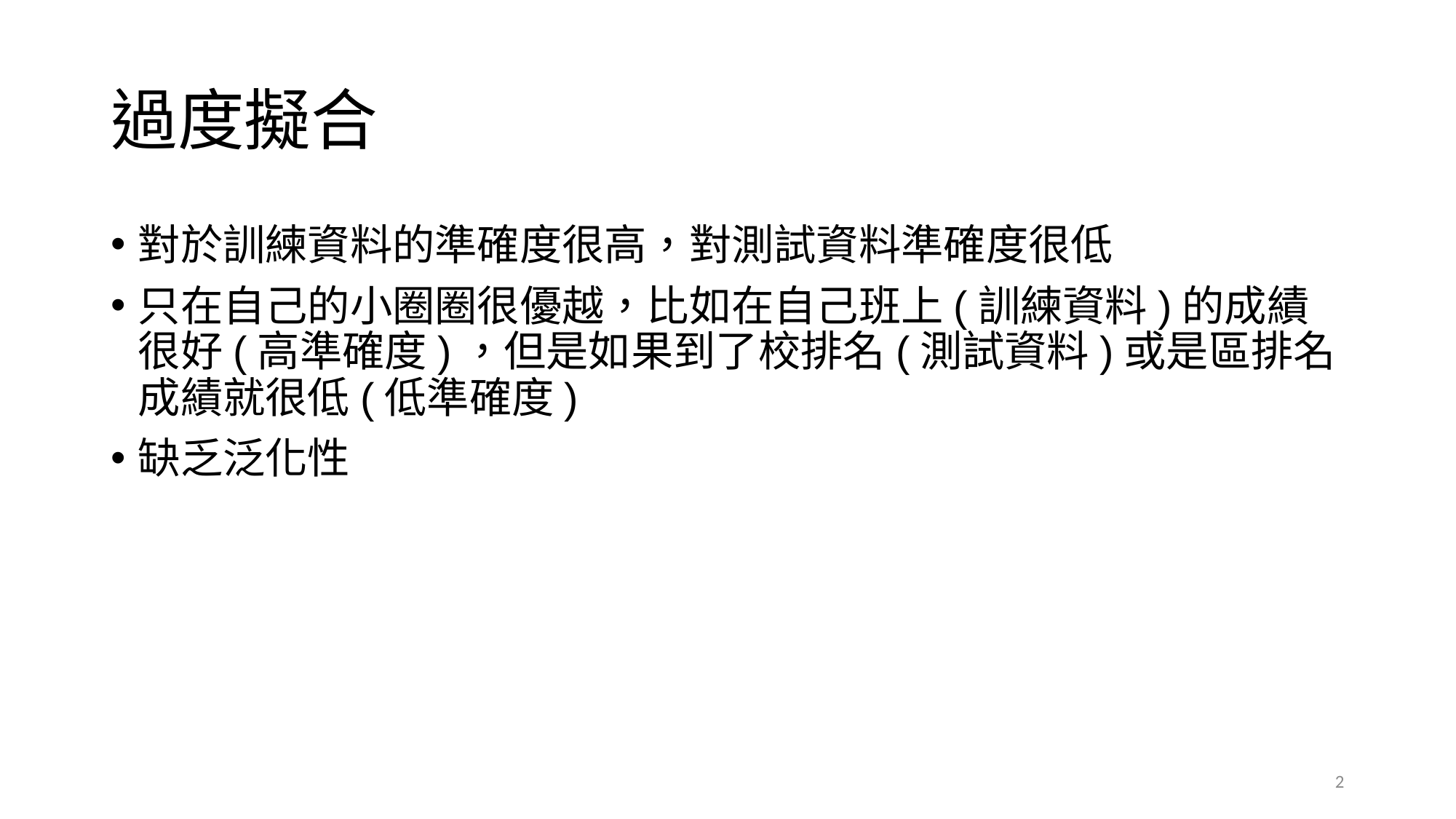

# 過度擬合
對於訓練資料的準確度很高，對測試資料準確度很低
只在自己的小圈圈很優越，比如在自己班上(訓練資料)的成績很好(高準確度)，但是如果到了校排名(測試資料)或是區排名成績就很低(低準確度)
缺乏泛化性

2